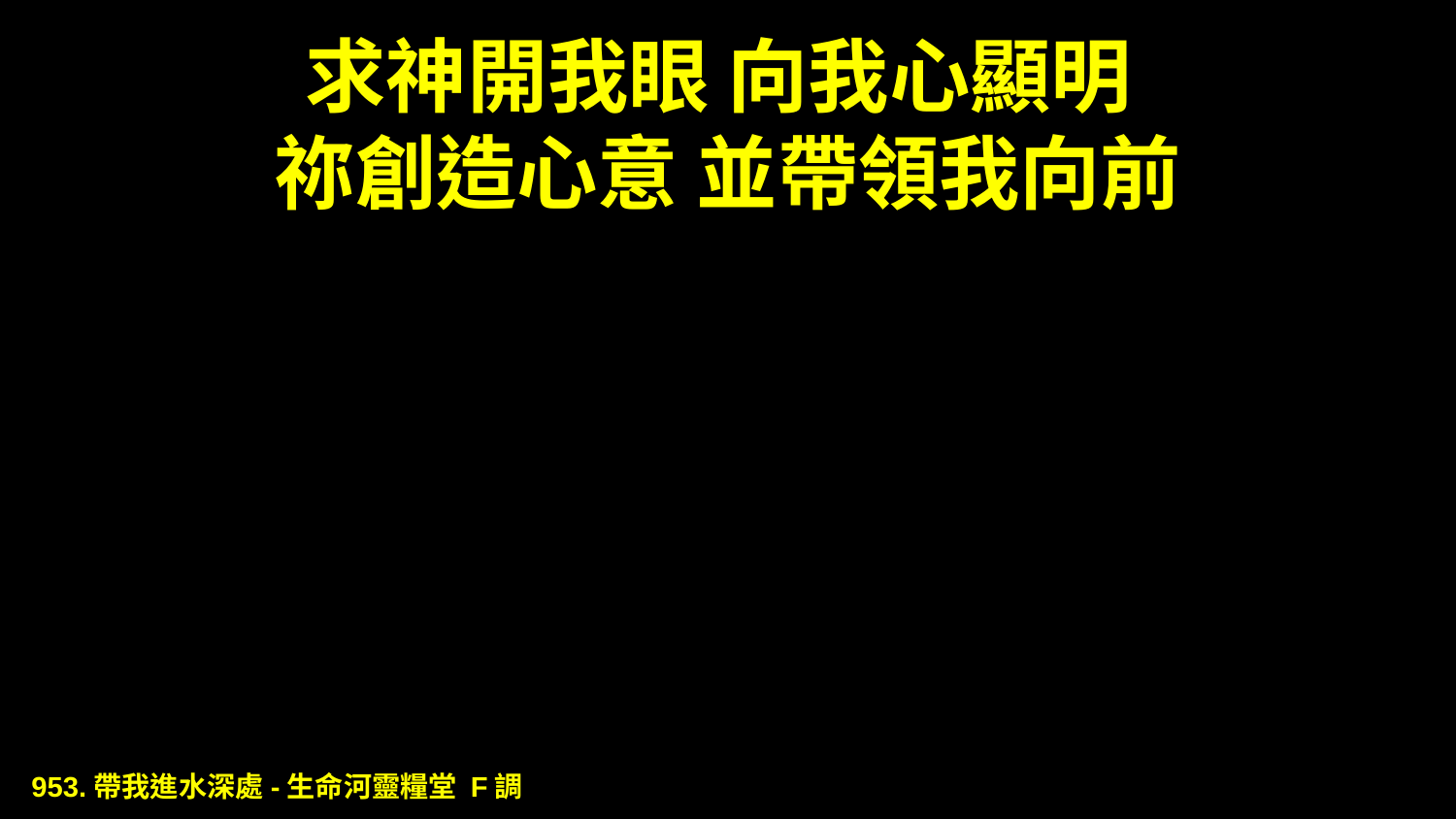

# 求神開我眼 向我心顯明 祢創造心意 並帶領我向前
953.帶我進水深處-生命河靈糧堂 F調